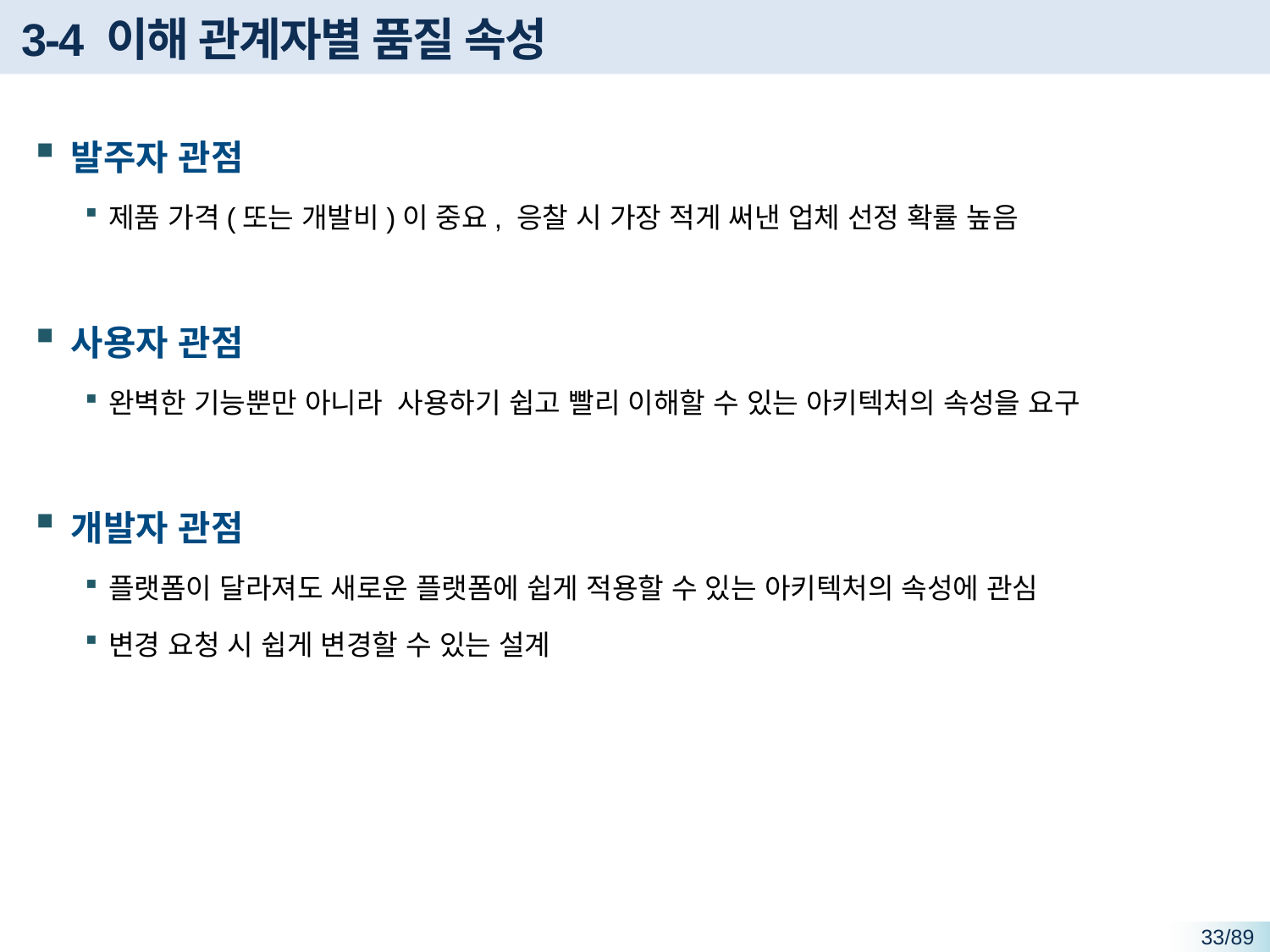

# 3-4 이해 관계자별 품질 속성
발주자 관점
제품 가격(또는 개발비)이 중요, 응찰 시 가장 적게 써낸 업체 선정 확률 높음

사용자 관점
완벽한 기능뿐만 아니라  사용하기 쉽고 빨리 이해할 수 있는 아키텍처의 속성을 요구

개발자 관점
플랫폼이 달라져도 새로운 플랫폼에 쉽게 적용할 수 있는 아키텍처의 속성에 관심
변경 요청 시 쉽게 변경할 수 있는 설계